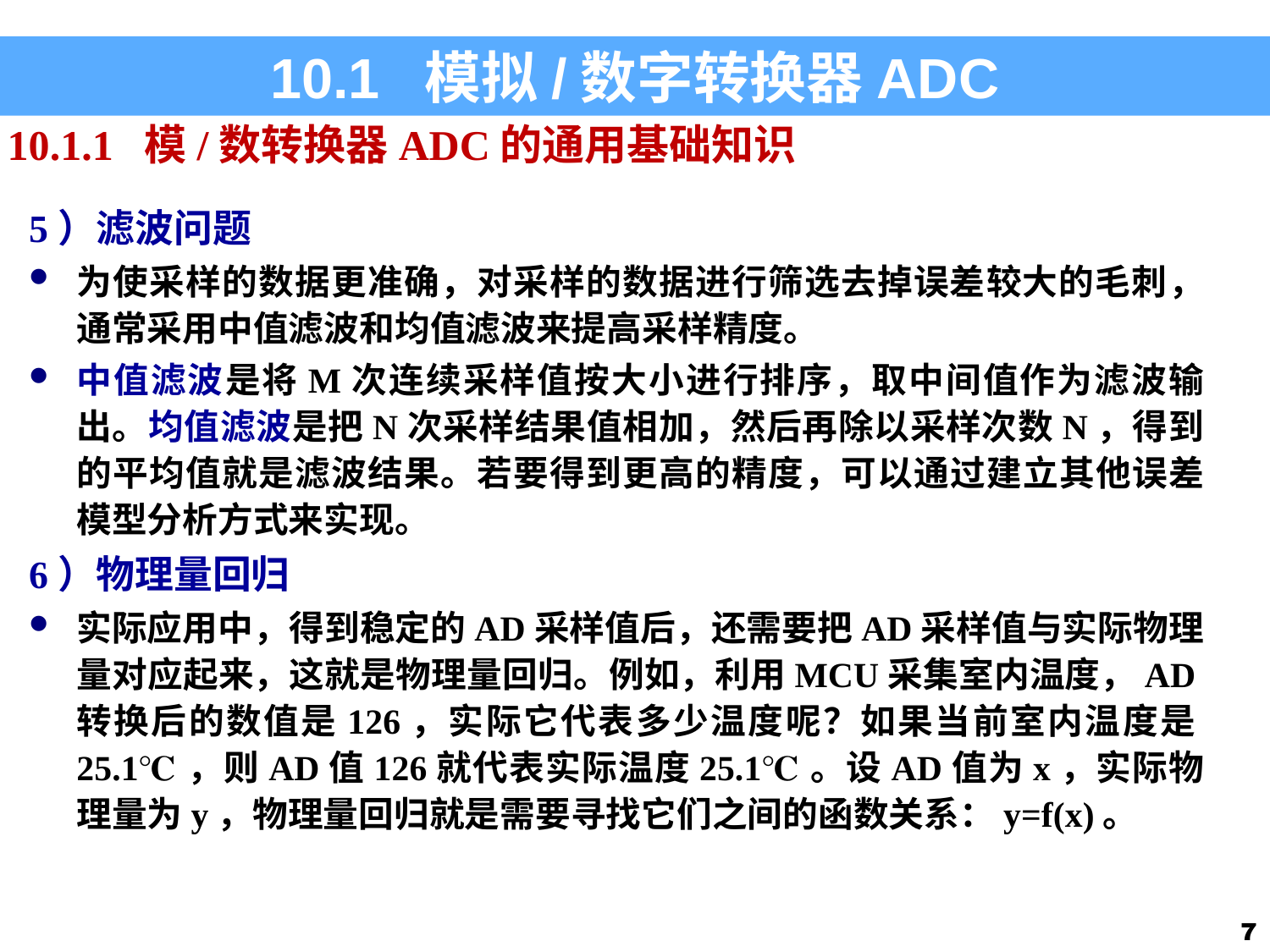

10.1  模拟/数字转换器ADC
10.1.1  模/数转换器ADC的通用基础知识
5）滤波问题
为使采样的数据更准确，对采样的数据进行筛选去掉误差较大的毛刺，通常采用中值滤波和均值滤波来提高采样精度。
中值滤波是将M次连续采样值按大小进行排序，取中间值作为滤波输出。均值滤波是把N次采样结果值相加，然后再除以采样次数N，得到的平均值就是滤波结果。若要得到更高的精度，可以通过建立其他误差模型分析方式来实现。
6）物理量回归
实际应用中，得到稳定的AD采样值后，还需要把AD采样值与实际物理量对应起来，这就是物理量回归。例如，利用MCU采集室内温度，AD转换后的数值是126，实际它代表多少温度呢？如果当前室内温度是25.1℃，则AD值126就代表实际温度25.1℃。设AD值为x，实际物理量为y，物理量回归就是需要寻找它们之间的函数关系：y=f(x)。
7